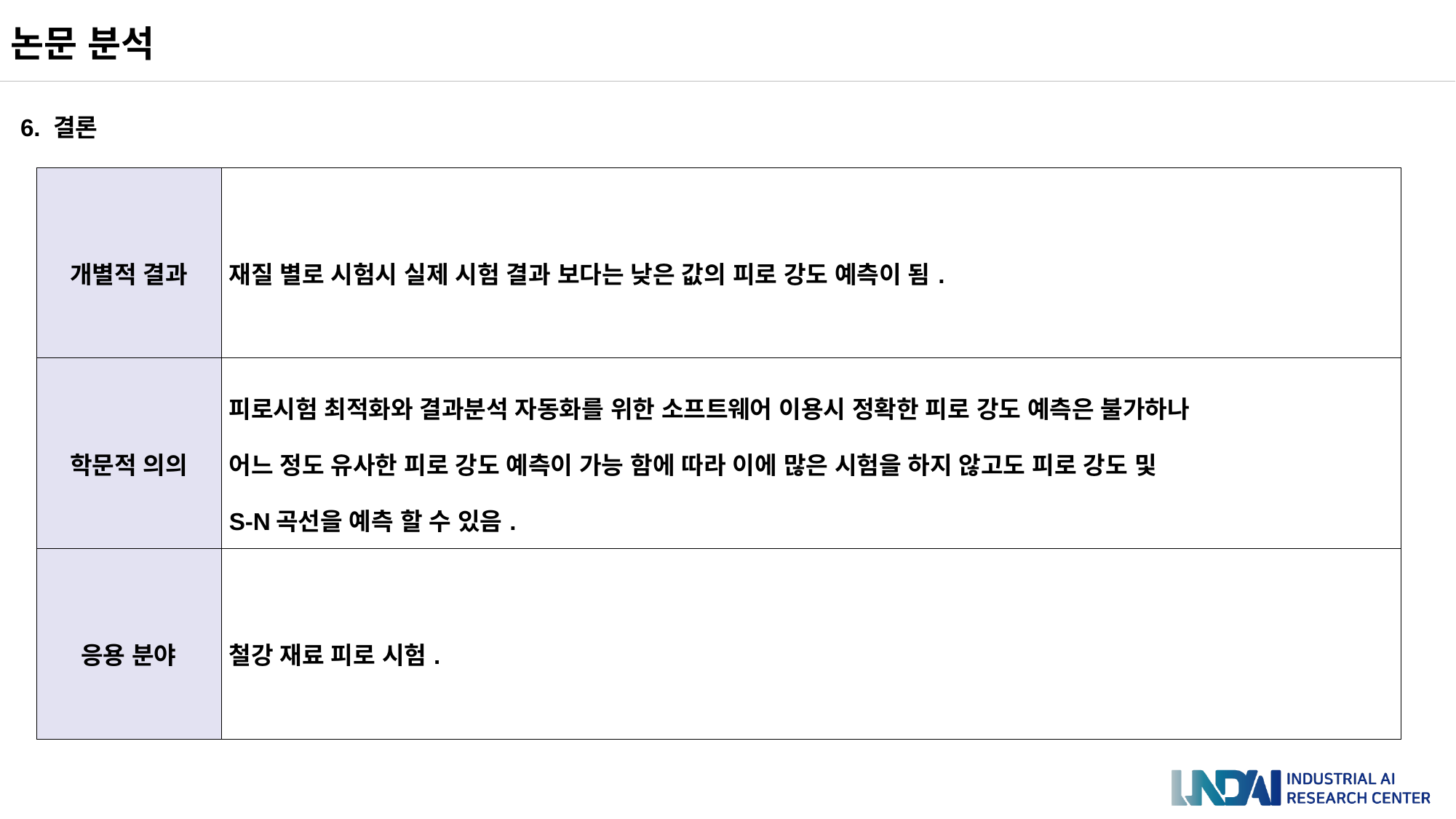

논문 분석
6. 결론

| 개별적 결과 | 재질 별로 시험시 실제 시험 결과 보다는 낮은 값의 피로 강도 예측이 됨. |
| --- | --- |
| 학문적 의의 | 피로시험 최적화와 결과분석 자동화를 위한 소프트웨어 이용시 정확한 피로 강도 예측은 불가하나 어느 정도 유사한 피로 강도 예측이 가능 함에 따라 이에 많은 시험을 하지 않고도 피로 강도 및 S-N곡선을 예측 할 수 있음. |
| 응용 분야 | 철강 재료 피로 시험. |